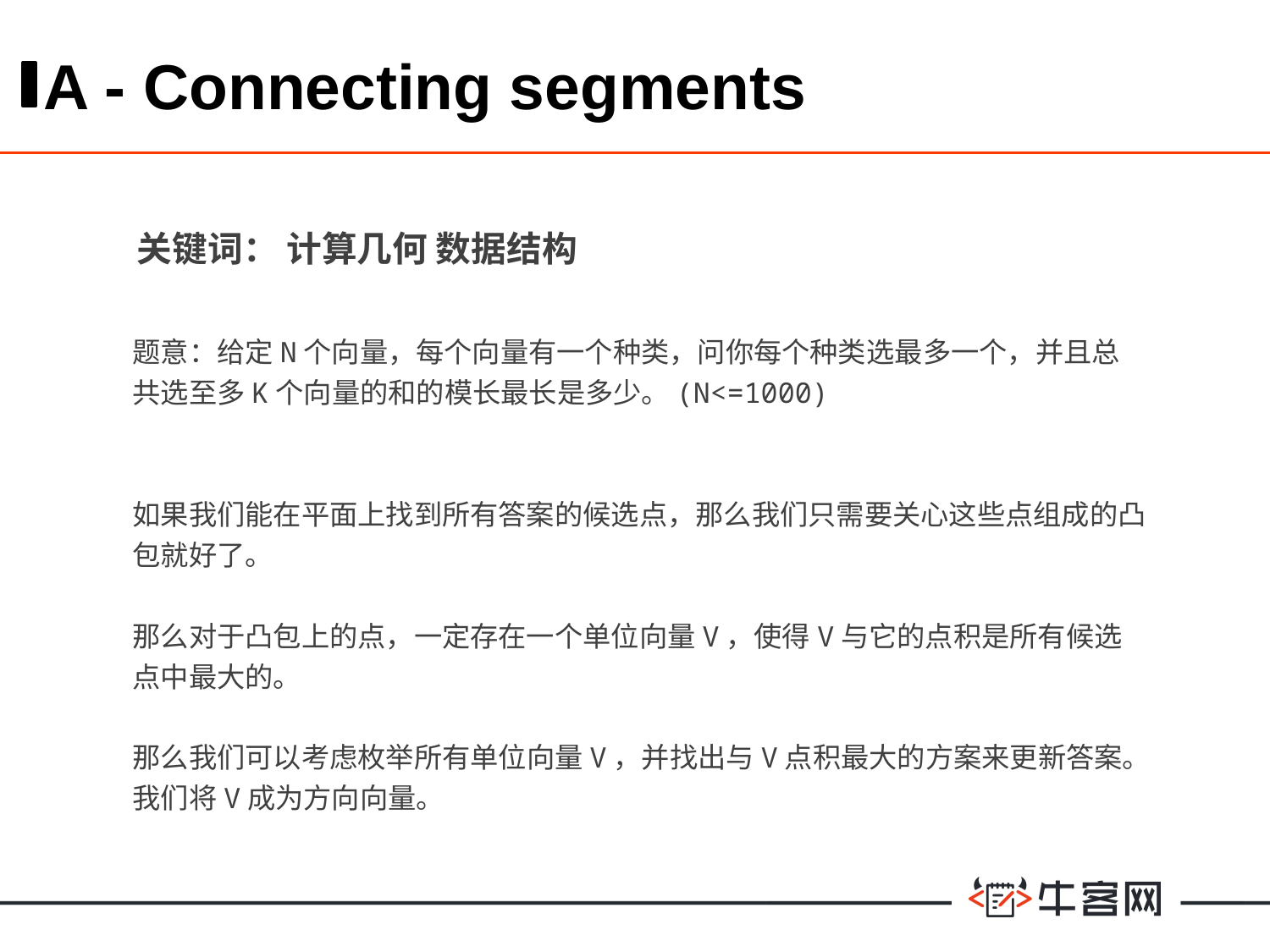

A - Connecting segments

关键词： 计算几何 数据结构
题意：给定N个向量，每个向量有一个种类，问你每个种类选最多一个，并且总共选至多K个向量的和的模长最长是多少。(N<=1000)

如果我们能在平面上找到所有答案的候选点，那么我们只需要关心这些点组成的凸包就好了。

那么对于凸包上的点，一定存在一个单位向量V，使得V与它的点积是所有候选点中最大的。

那么我们可以考虑枚举所有单位向量V，并找出与V点积最大的方案来更新答案。
我们将V成为方向向量。